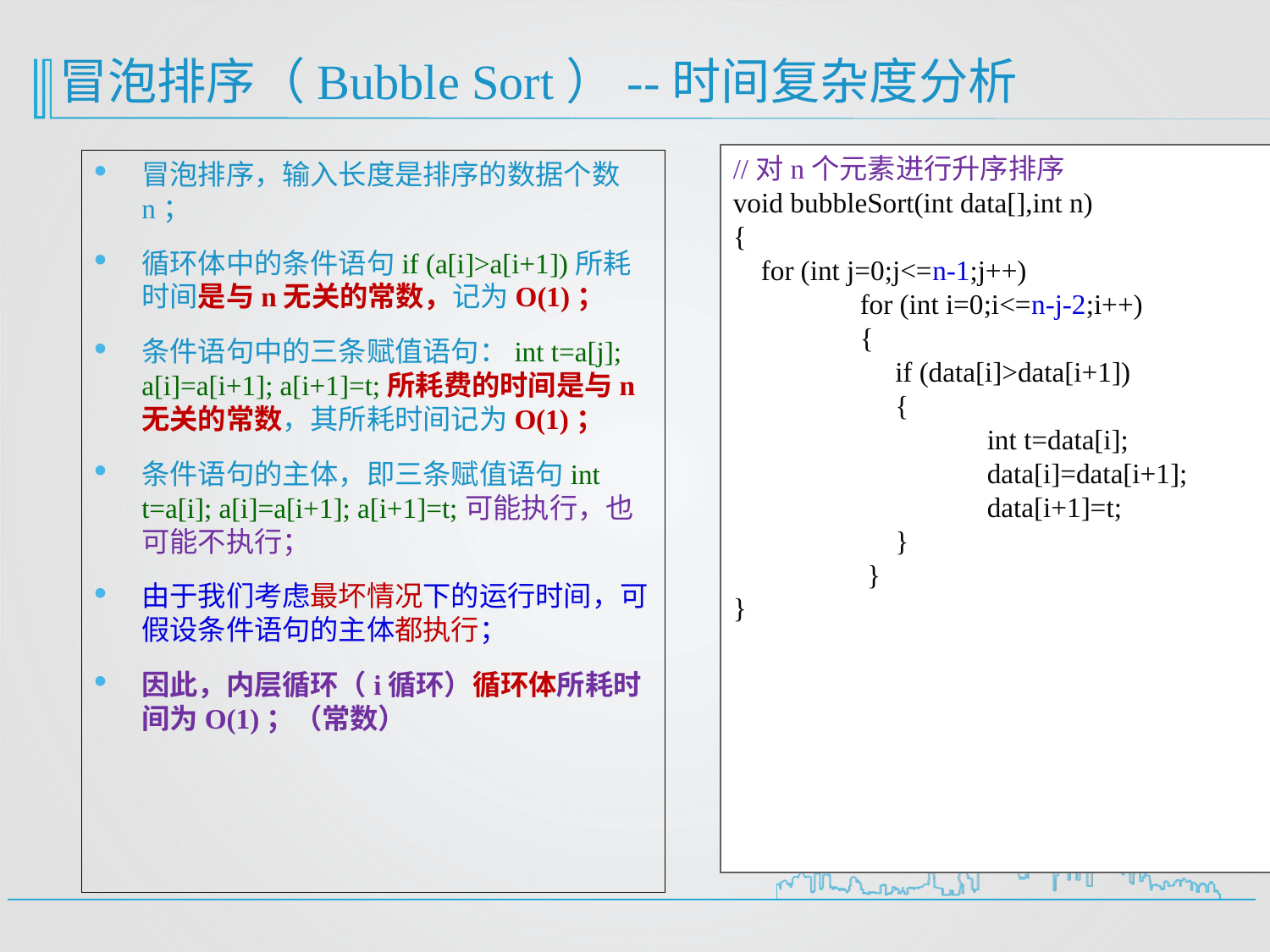

# 冒泡排序（Bubble Sort）--时间复杂度分析
//对n个元素进行升序排序
void bubbleSort(int data[],int n)
{
    for (int j=0;j<=n-1;j++)
	for (int i=0;i<=n-j-2;i++)
	{
	     if (data[i]>data[i+1])
	     {
	   	int t=data[i];
	   	data[i]=data[i+1];
	   	data[i+1]=t;
	     }
	 }
}
冒泡排序，输入长度是排序的数据个数n；
循环体中的条件语句if (a[i]>a[i+1])所耗时间是与n无关的常数，记为O(1)；
条件语句中的三条赋值语句：int t=a[j]; a[i]=a[i+1]; a[i+1]=t;所耗费的时间是与n无关的常数，其所耗时间记为O(1)；
条件语句的主体，即三条赋值语句int t=a[i]; a[i]=a[i+1]; a[i+1]=t;可能执行，也可能不执行；
由于我们考虑最坏情况下的运行时间，可假设条件语句的主体都执行；
因此，内层循环（i循环）循环体所耗时间为O(1)；（常数）